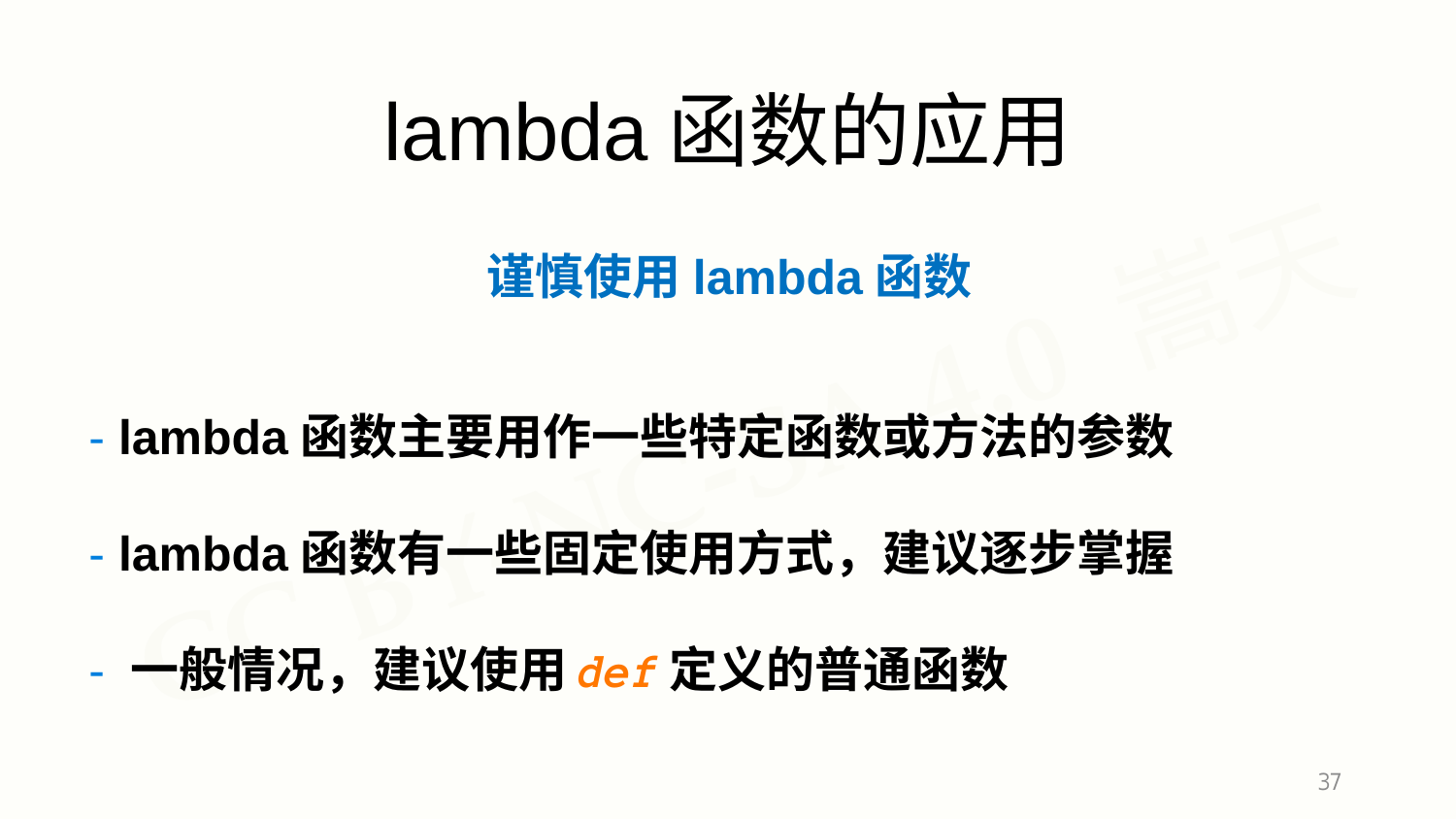

lambda函数的应用
谨慎使用lambda函数
- lambda函数主要用作一些特定函数或方法的参数
- lambda函数有一些固定使用方式，建议逐步掌握
- 一般情况，建议使用def定义的普通函数
37